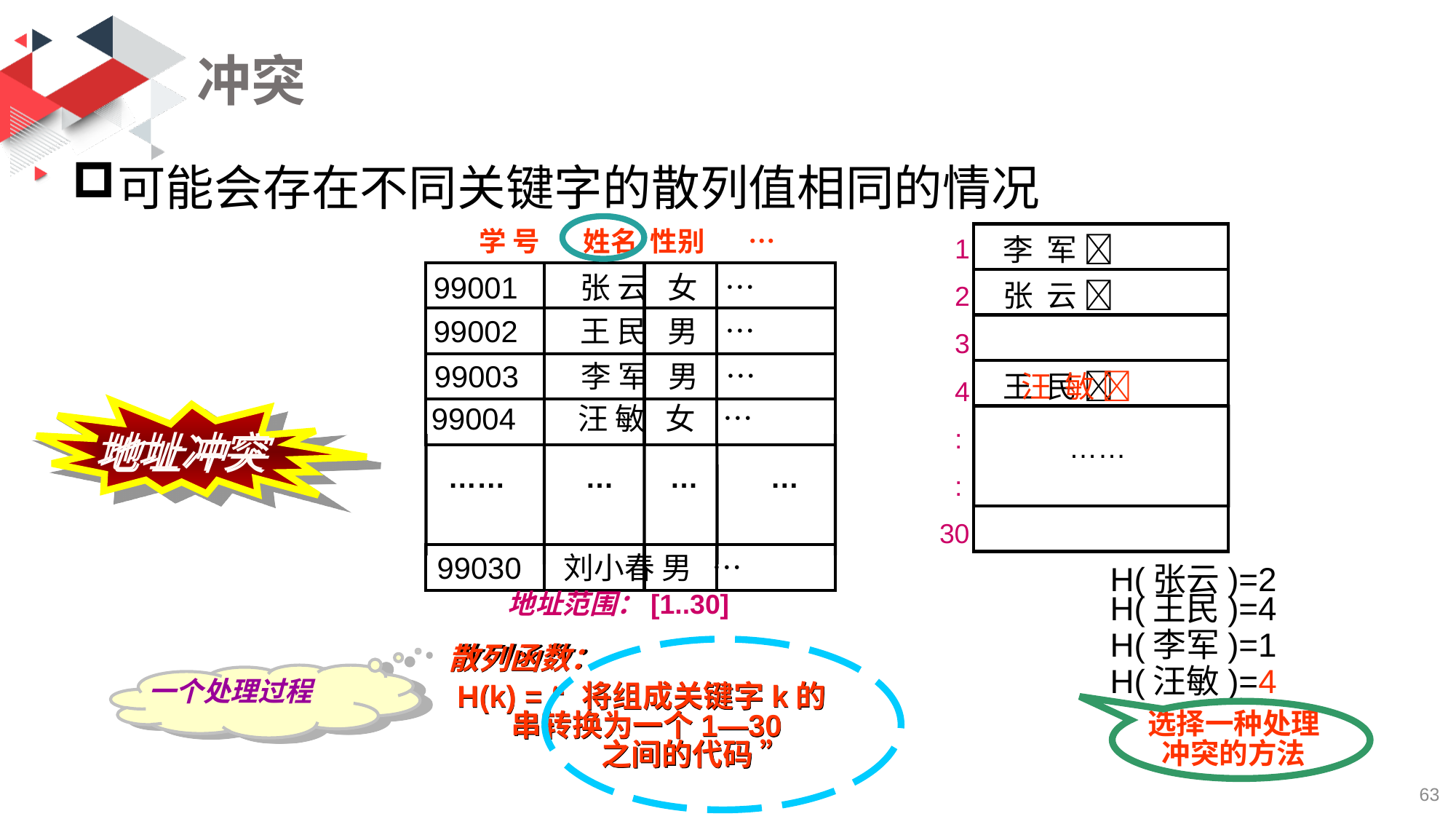

# 冲突
可能会存在不同关键字的散列值相同的情况
  1
  2
  3
  4
  :
  :
30

……

 学 号       姓名  性别       …

99001   张 云   女    …
99002   王 民   男    …

99003   李 军   男    …

99004   汪 敏   女    …

……          …       …         …
99030   刘小春 男   …

李  军 …
张  云 …
王  民 …
汪  敏 …

地址冲突
H(张云)=2
H(王民)=4
地址范围：[1..30]
H(李军)=1

一个处理过程
散列函数：
 H(k) = “ 将组成关键字k的
        串转换为一个1―30
                     之间的代码 ”
H(汪敏)=4

选择一种处理
冲突的方法
63